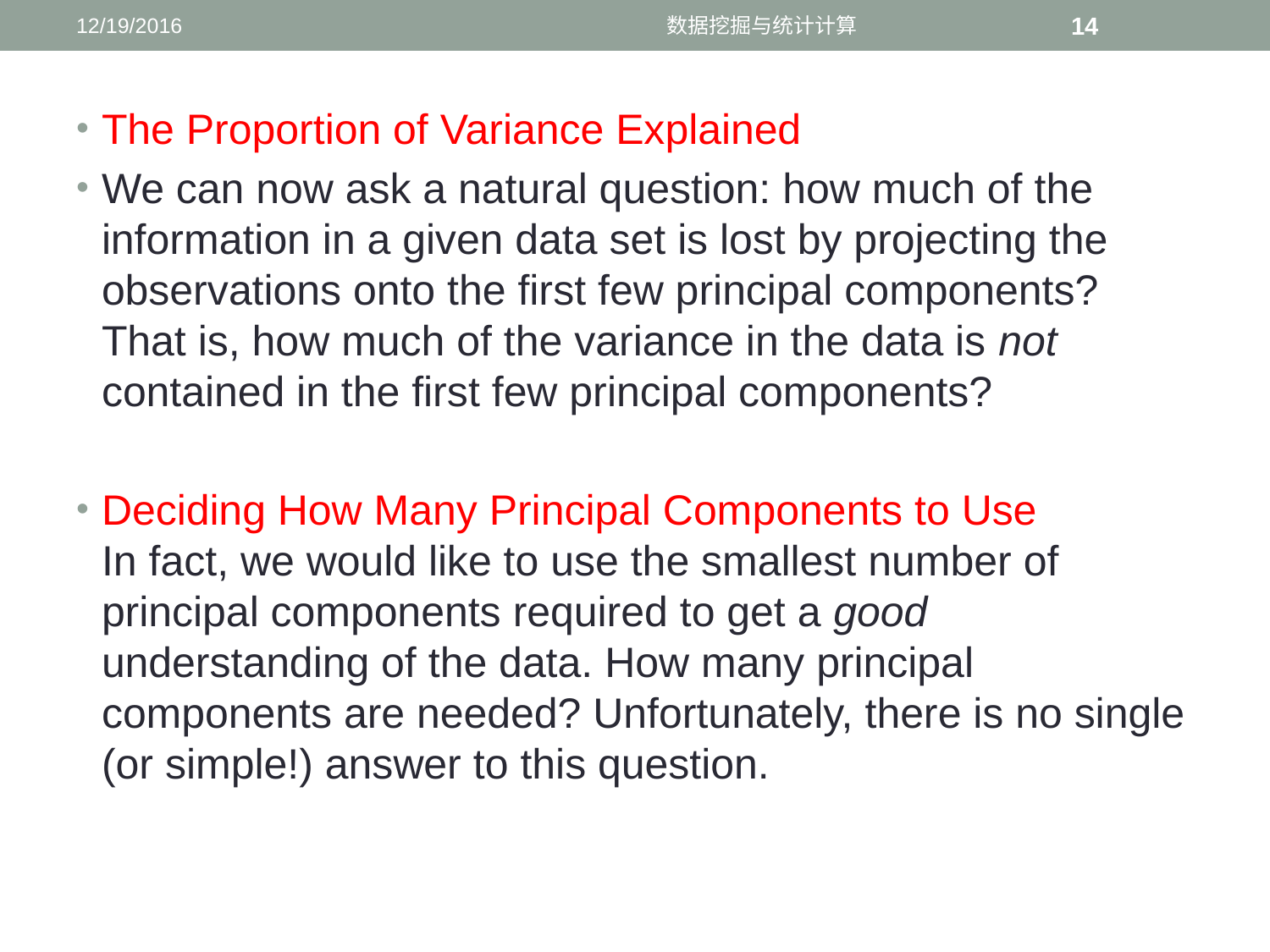

12/19/2016
数据挖掘与统计计算
14
The Proportion of Variance Explained
We can now ask a natural question: how much of the information in a given data set is lost by projecting the observations onto the first few principal components? That is, how much of the variance in the data is not contained in the first few principal components?

Deciding How Many Principal Components to Use
In fact, we would like to use the smallest number of principal components required to get a good understanding of the data. How many principal components are needed? Unfortunately, there is no single (or simple!) answer to this question.